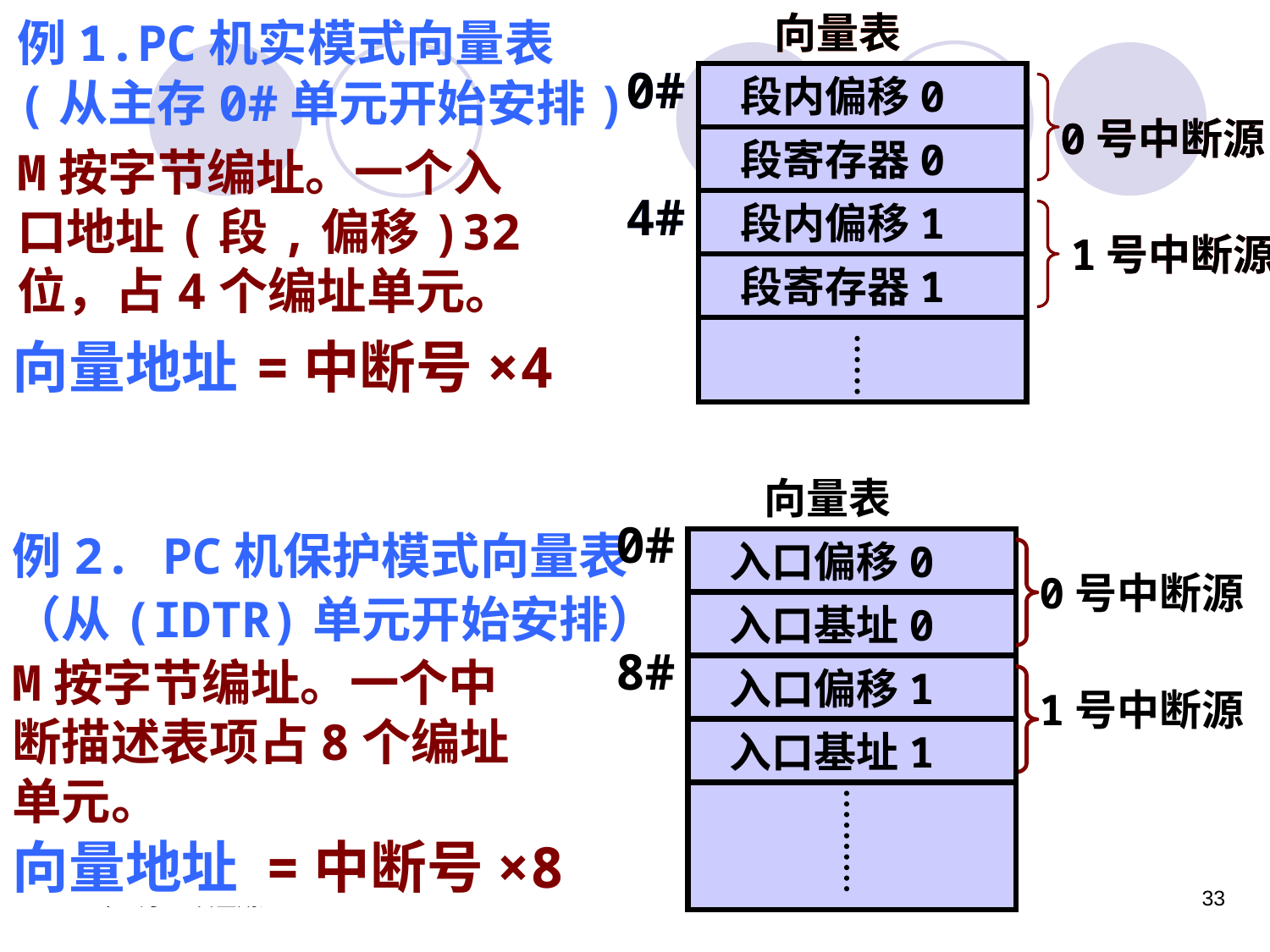

向量表
0#
  段内偏移0

0号中断源

  段寄存器0
4#
  段内偏移1

1号中断源

  段寄存器1

向量表
0#
  段内偏移0

0号中断源

  段寄存器0
4#
  段内偏移1

1号中断源

  段寄存器1

例1.PC机实模式向量表
(从主存0#单元开始安排)
M按字节编址。一个入口地址(段,偏移)32位，占4个编址单元。
向量地址
=中断号×4
向量表
0#
  入口偏移0

0号中断源
  入口基址0

8#
  入口偏移1

1号中断源

  入口基址1

例2. PC机保护模式向量表
（从(IDTR)单元开始安排）
M按字节编址。一个中断描述表项占8个编址单元。
向量地址
=中断号×8
2018年1月18日星期四
33